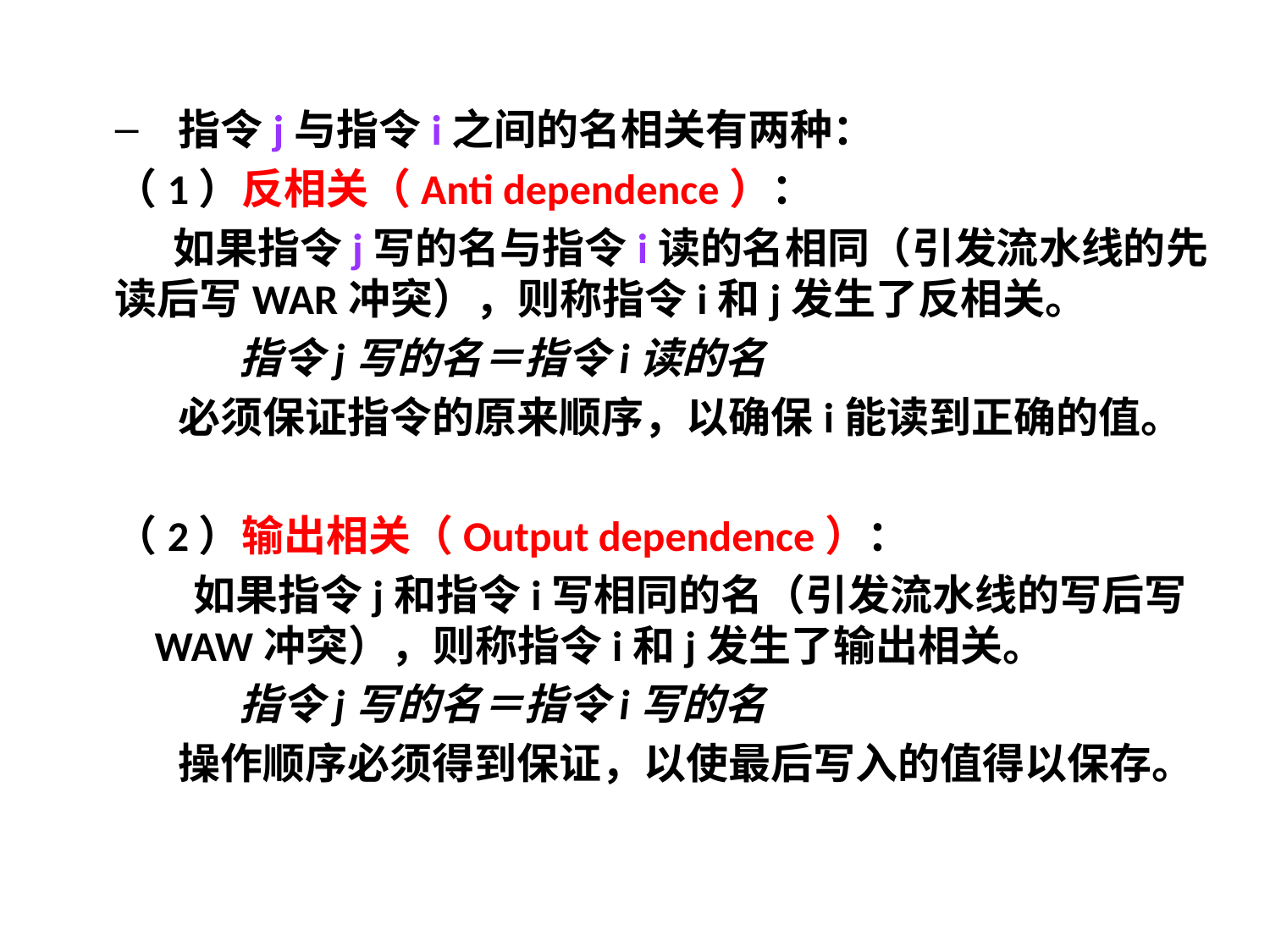

指令j与指令i之间的名相关有两种：
（1）反相关（Anti dependence）：
     如果指令j写的名与指令i读的名相同（引发流水线的先读后写WAR冲突），则称指令i和j发生了反相关。
            指令j写的名＝指令i读的名
	必须保证指令的原来顺序，以确保i能读到正确的值。

（2）输出相关（Output dependence）：
   如果指令j和指令i写相同的名（引发流水线的写后写WAW冲突），则称指令i和j发生了输出相关。
            指令j写的名＝指令i写的名
	操作顺序必须得到保证，以使最后写入的值得以保存。